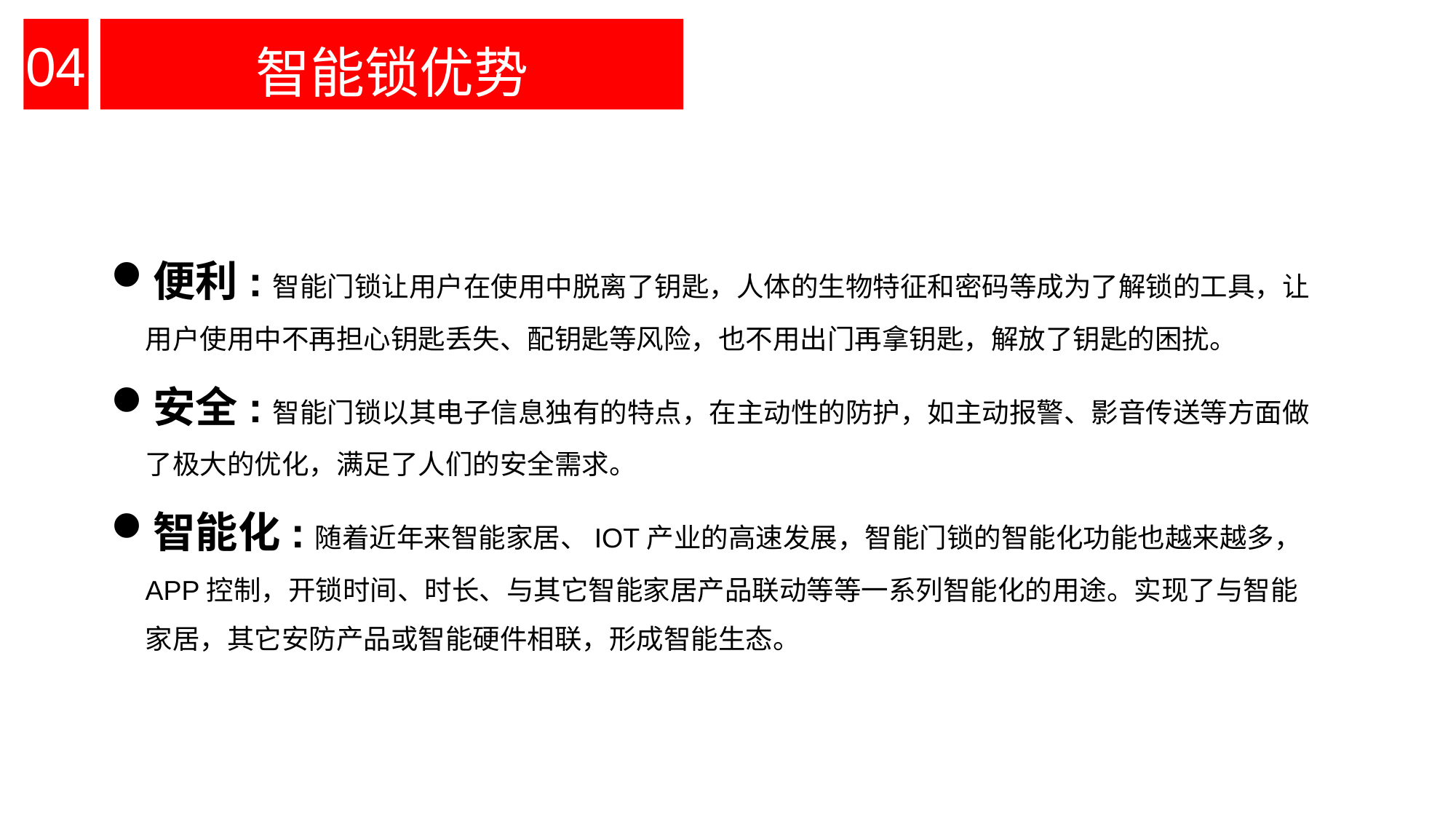

智能锁优势
04
便利:智能门锁让用户在使用中脱离了钥匙，人体的生物特征和密码等成为了解锁的工具，让用户使用中不再担心钥匙丢失、配钥匙等风险，也不用出门再拿钥匙，解放了钥匙的困扰。
安全:智能门锁以其电子信息独有的特点，在主动性的防护，如主动报警、影音传送等方面做了极大的优化，满足了人们的安全需求。
智能化:随着近年来智能家居、IOT产业的高速发展，智能门锁的智能化功能也越来越多，APP控制，开锁时间、时长、与其它智能家居产品联动等等一系列智能化的用途。实现了与智能家居，其它安防产品或智能硬件相联，形成智能生态。